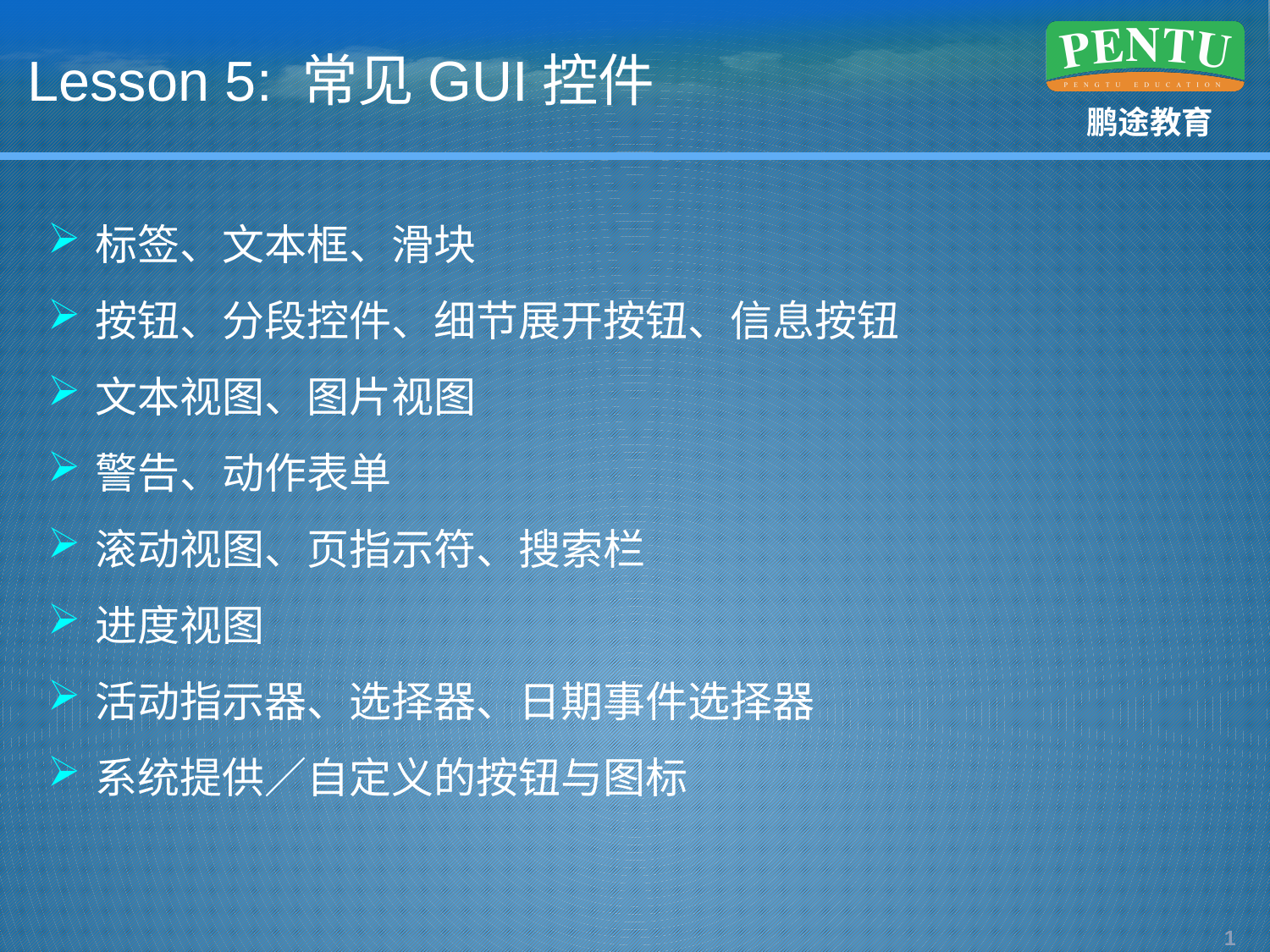

# Lesson 5: 常见GUI控件
标签、文本框、滑块
按钮、分段控件、细节展开按钮、信息按钮
文本视图、图片视图
警告、动作表单
滚动视图、页指示符、搜索栏
进度视图
活动指示器、选择器、日期事件选择器
系统提供／自定义的按钮与图标
1